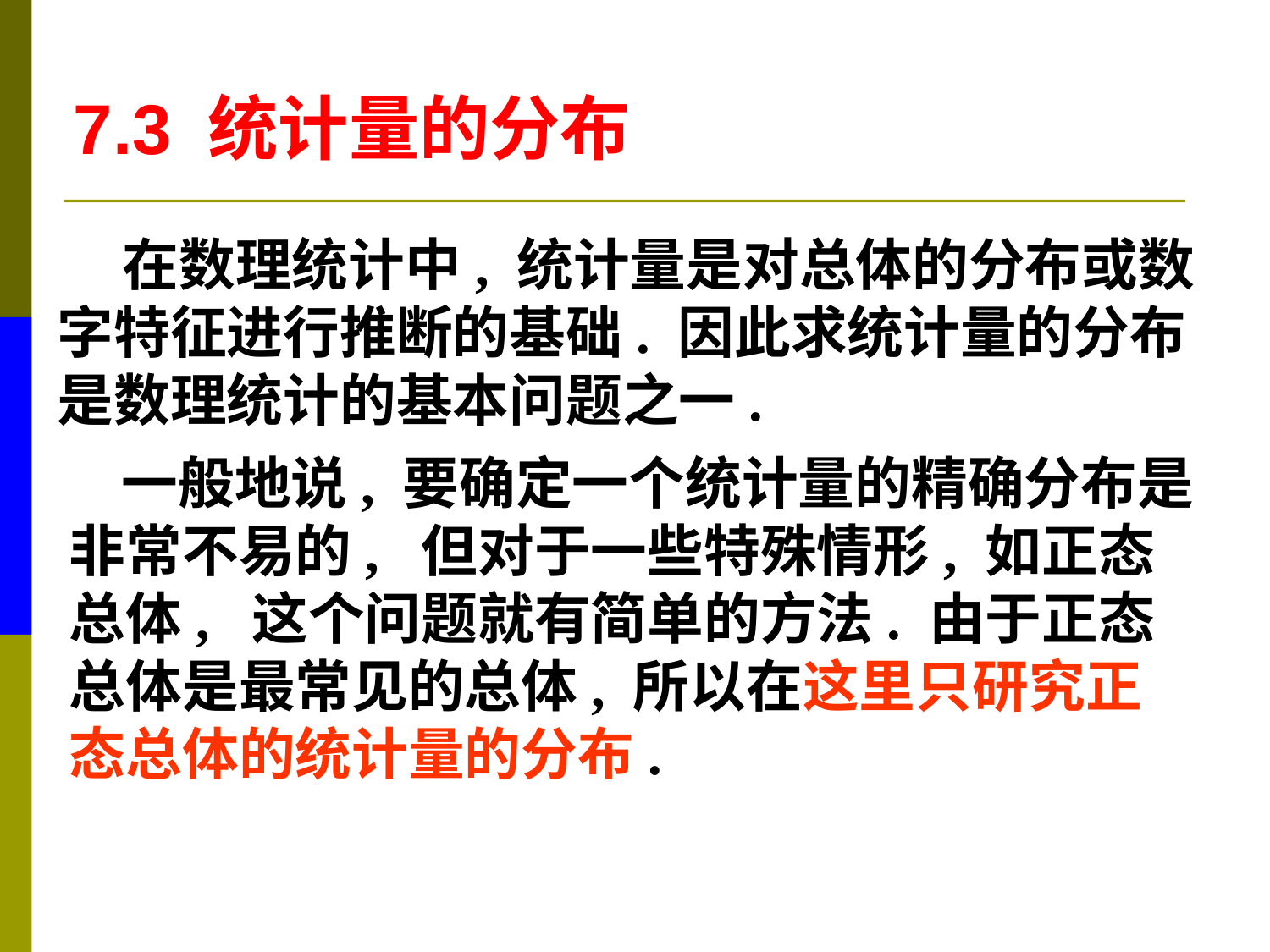

7.3 统计量的分布
    在数理统计中, 统计量是对总体的分布或数
字特征进行推断的基础. 因此求统计量的分布
是数理统计的基本问题之一.
   一般地说, 要确定一个统计量的精确分布是
非常不易的,  但对于一些特殊情形, 如正态
总体,  这个问题就有简单的方法. 由于正态
总体是最常见的总体, 所以在这里只研究正
态总体的统计量的分布.